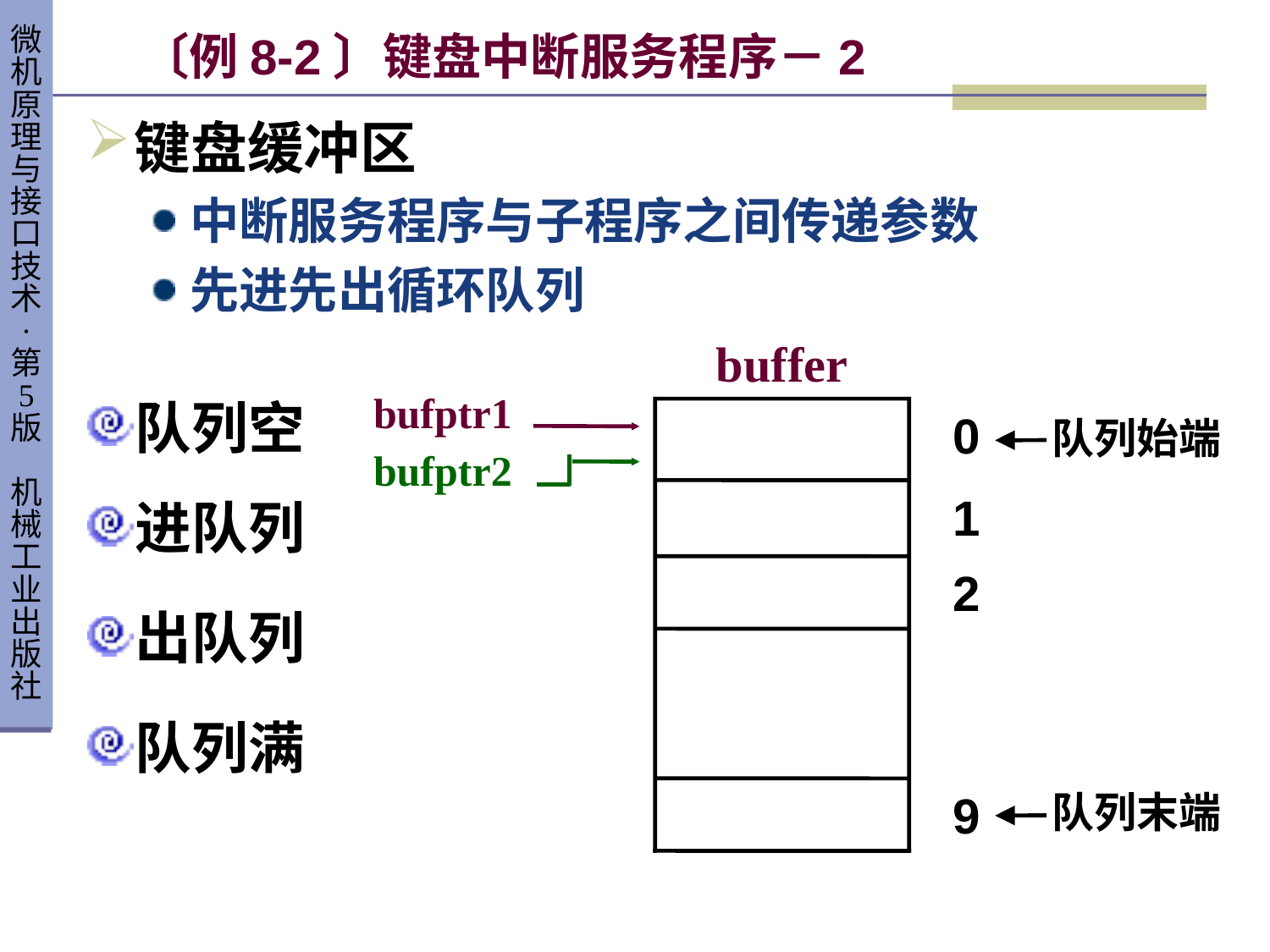

# 〔例8-2〕键盘中断服务程序－2
键盘缓冲区
中断服务程序与子程序之间传递参数
先进先出循环队列
buffer

队列始端

队列末端

bufptr1

bufptr2

队列空
进队列
出队列
队列满
0

1
2

9